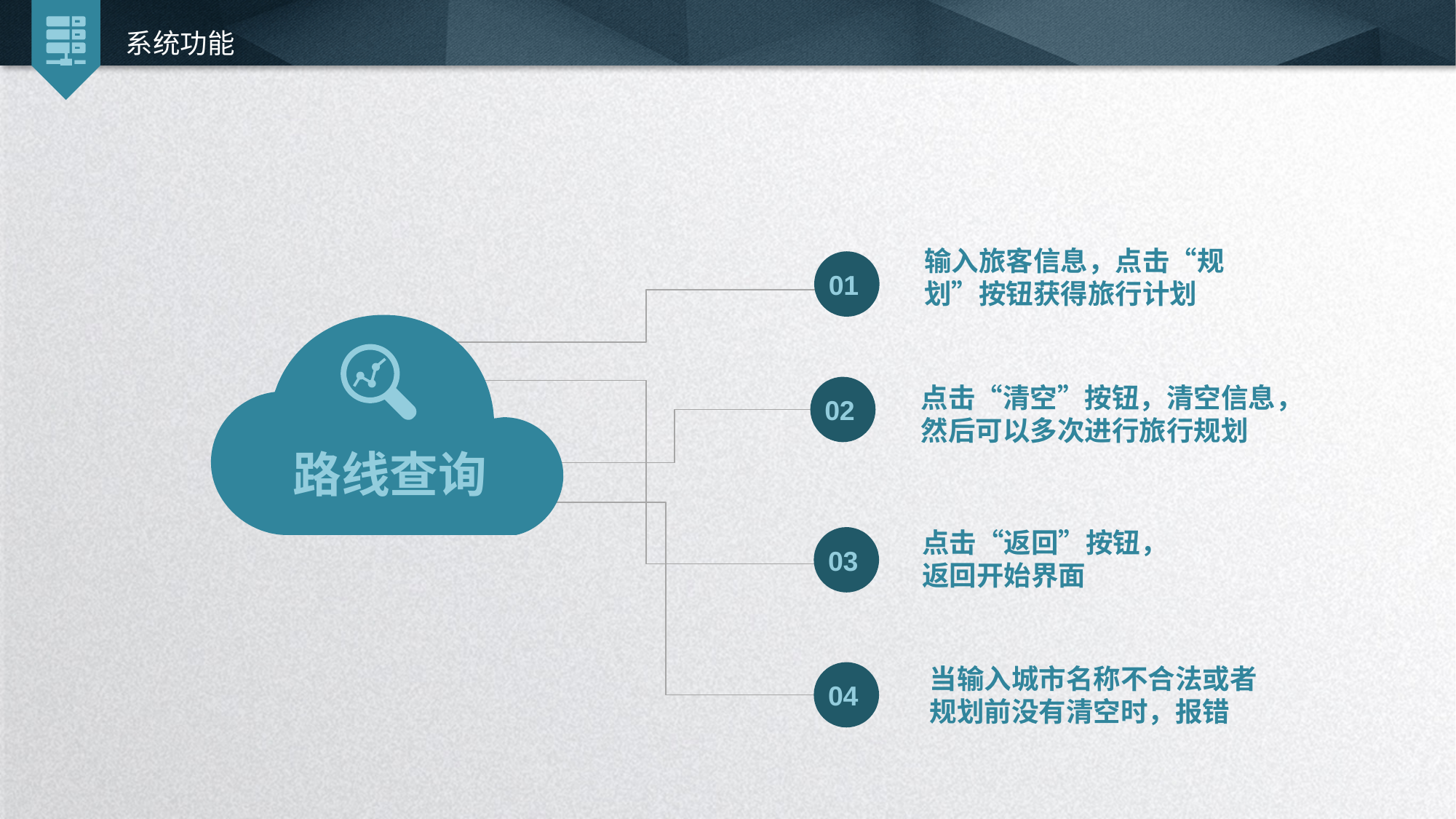

系统功能
输入旅客信息，点击“规划”按钮获得旅行计划

01

点击“清空”按钮，清空信息，然后可以多次进行旅行规划

02
路线查询
点击“返回”按钮，返回开始界面

03
当输入城市名称不合法或者规划前没有清空时，报错

04
延时符